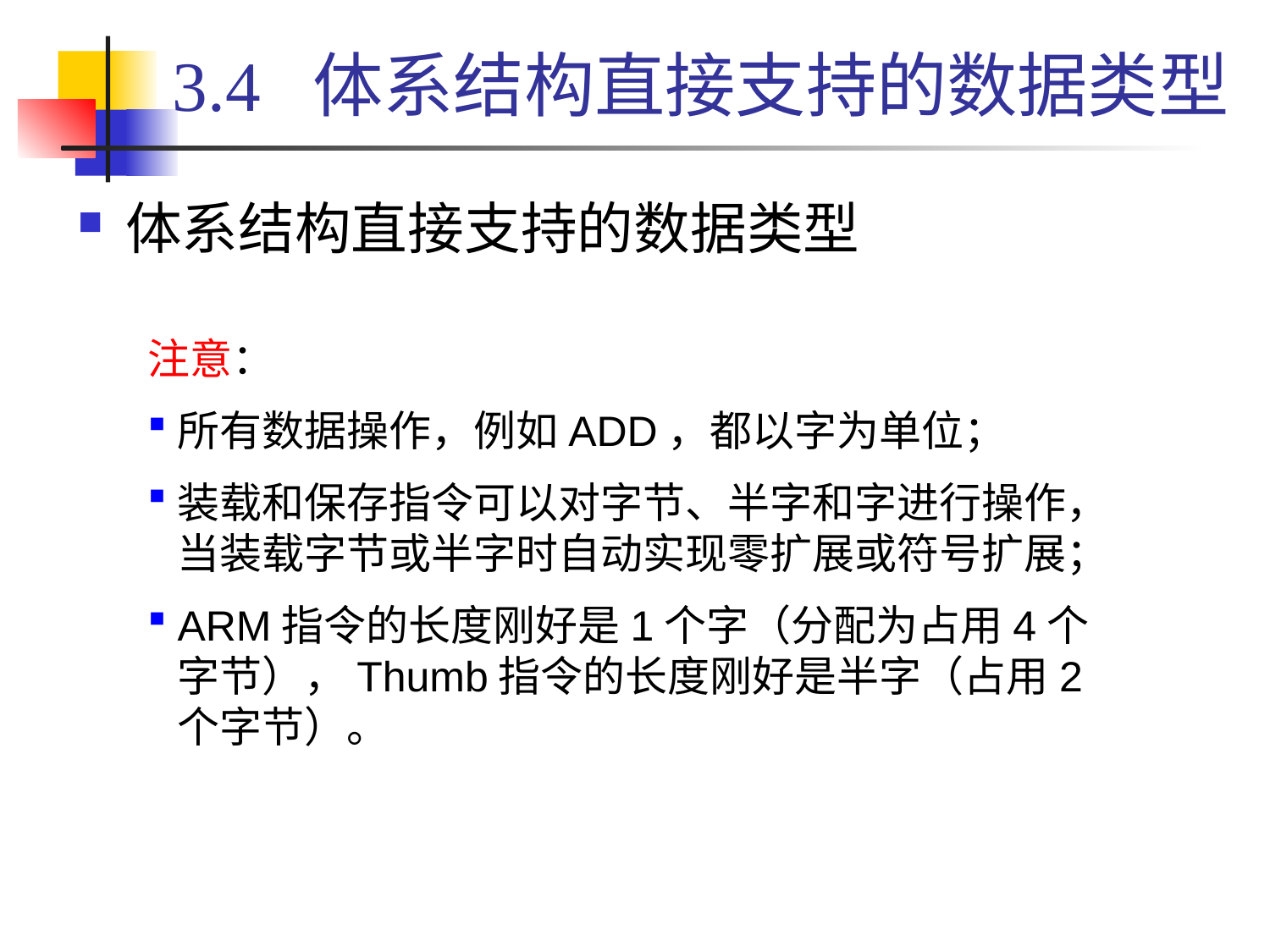

# 3.4  体系结构直接支持的数据类型
体系结构直接支持的数据类型
注意：
所有数据操作，例如ADD，都以字为单位；
装载和保存指令可以对字节、半字和字进行操作，当装载字节或半字时自动实现零扩展或符号扩展；
ARM指令的长度刚好是1个字（分配为占用4个字节），Thumb指令的长度刚好是半字（占用2个字节）。